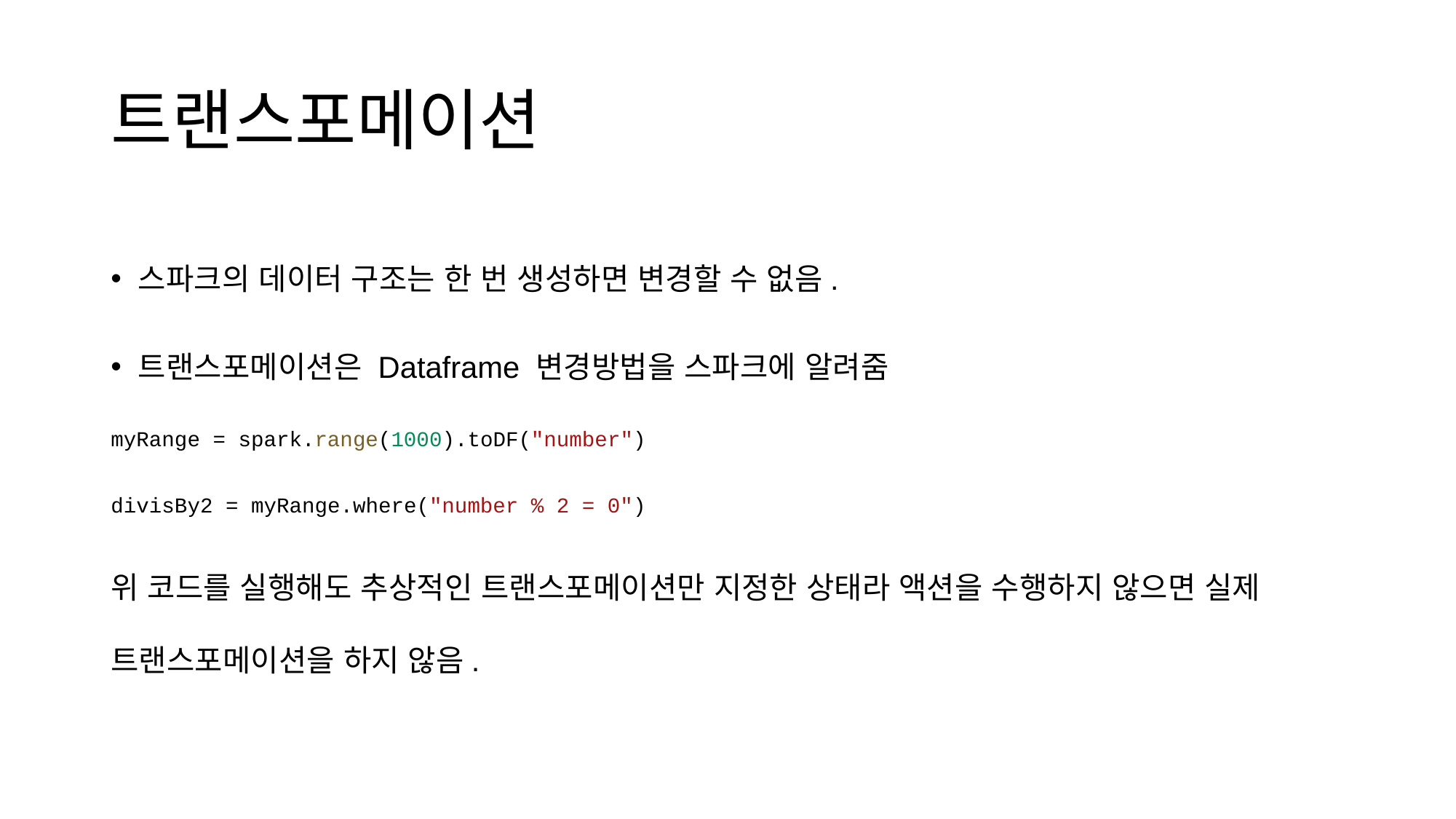

# 트랜스포메이션
스파크의 데이터 구조는 한 번 생성하면 변경할 수 없음.
트랜스포메이션은 Dataframe 변경방법을 스파크에 알려줌
myRange = spark.range(1000).toDF("number")
divisBy2 = myRange.where("number % 2 = 0")
위 코드를 실행해도 추상적인 트랜스포메이션만 지정한 상태라 액션을 수행하지 않으면 실제 트랜스포메이션을 하지 않음.